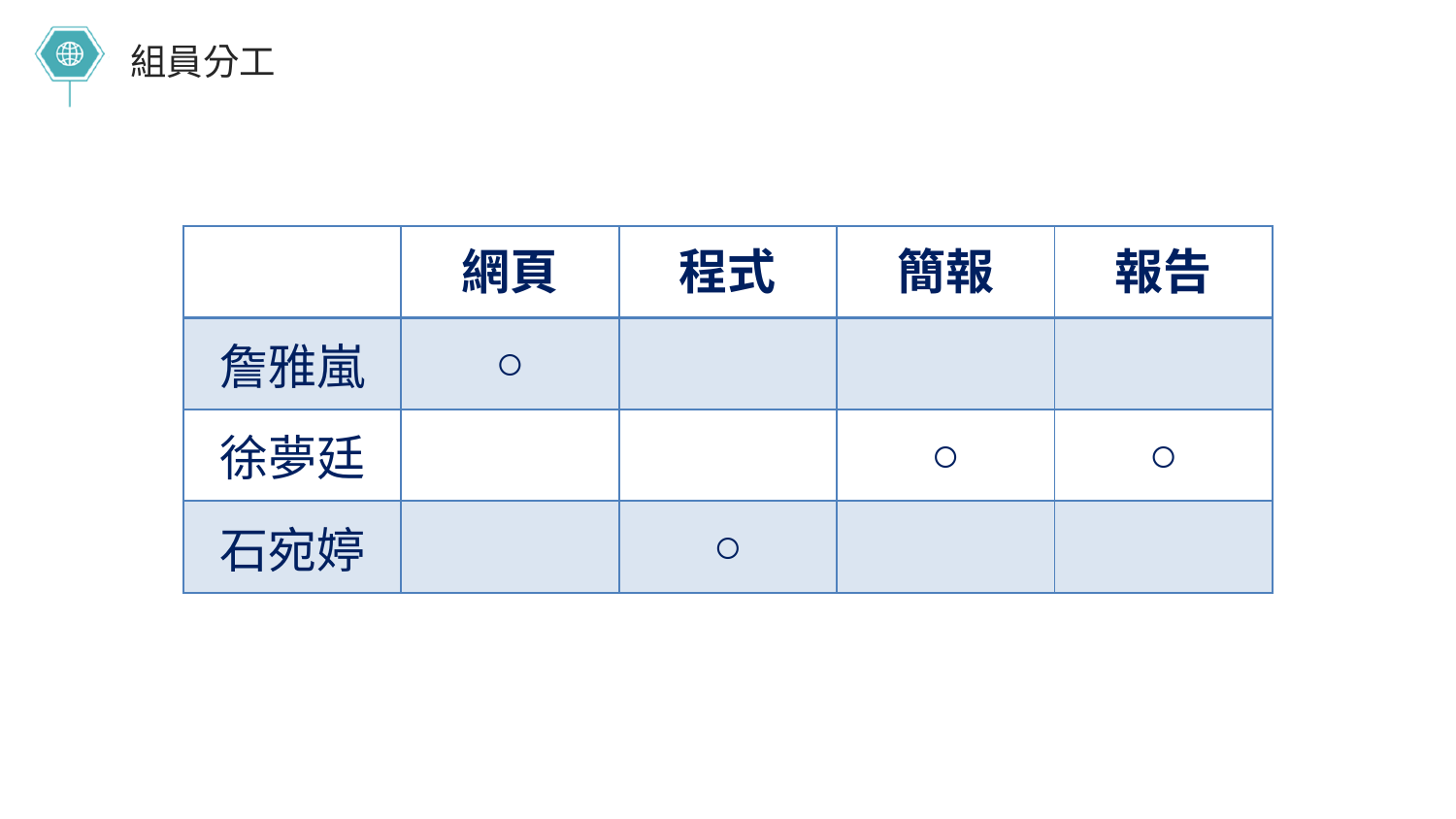

組員分工
|  | 網頁 | 程式 | 簡報 | 報告 |
| --- | --- | --- | --- | --- |
| 詹雅嵐 | ○ |  |  |  |
| 徐夢廷 |  |  | ○ | ○ |
| 石宛婷 |  | ○ |  |  |